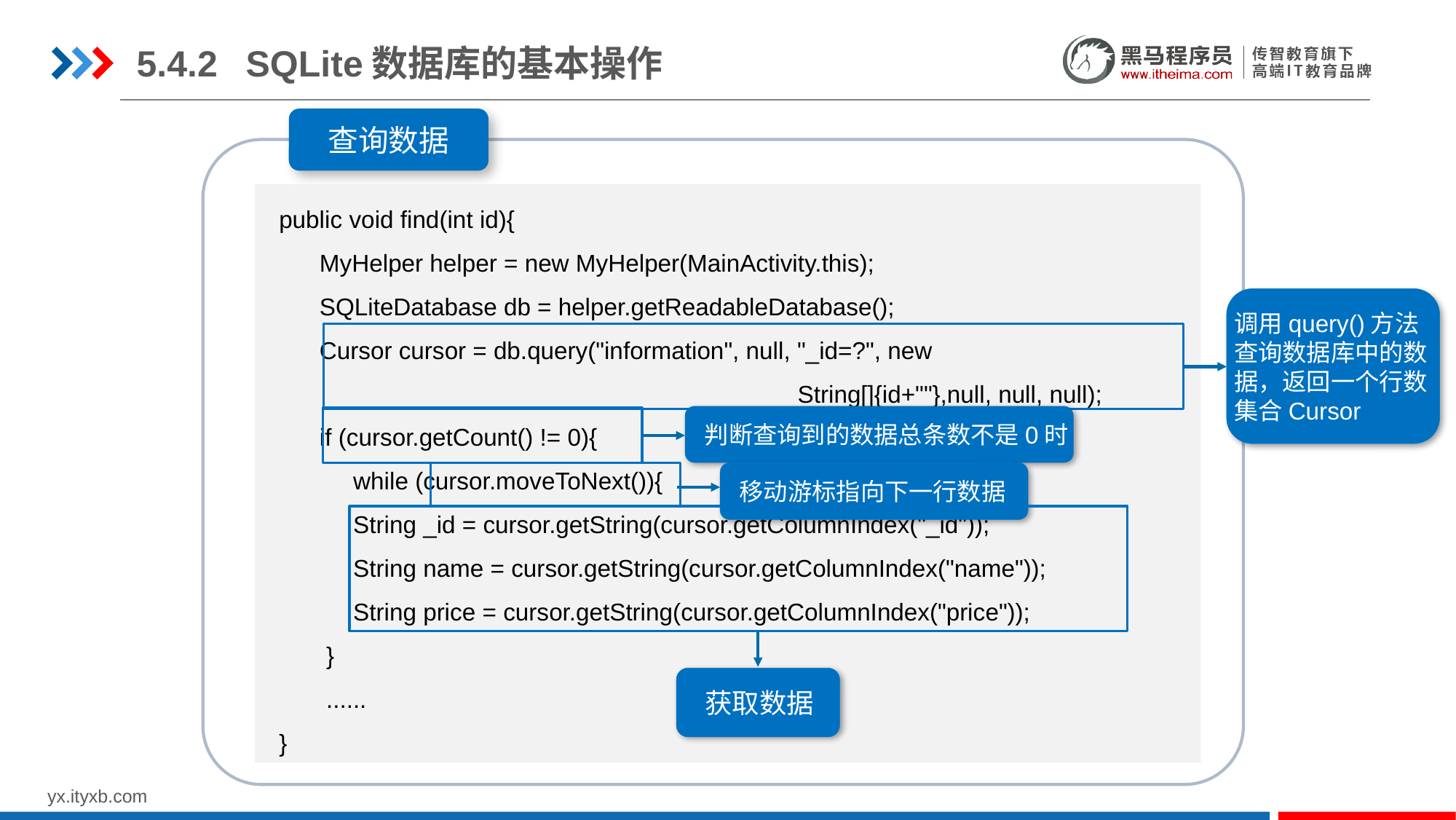

5.4.2	SQLite数据库的基本操作
查询数据

  public void find(int id){
        MyHelper helper = new MyHelper(MainActivity.this);
        SQLiteDatabase db = helper.getReadableDatabase();
        Cursor cursor = db.query("information", null, "_id=?", new
                                                                               String[]{id+""},null, null, null);
        if (cursor.getCount() != 0){
             while (cursor.moveToNext()){
             String _id = cursor.getString(cursor.getColumnIndex("_id"));
             String name = cursor.getString(cursor.getColumnIndex("name"));
             String price = cursor.getString(cursor.getColumnIndex("price"));
         }
         ......
  }
调用query()方法查询数据库中的数据，返回一个行数集合Cursor

  判断查询到的数据总条数不是0时

  移动游标指向下一行数据

   获取数据